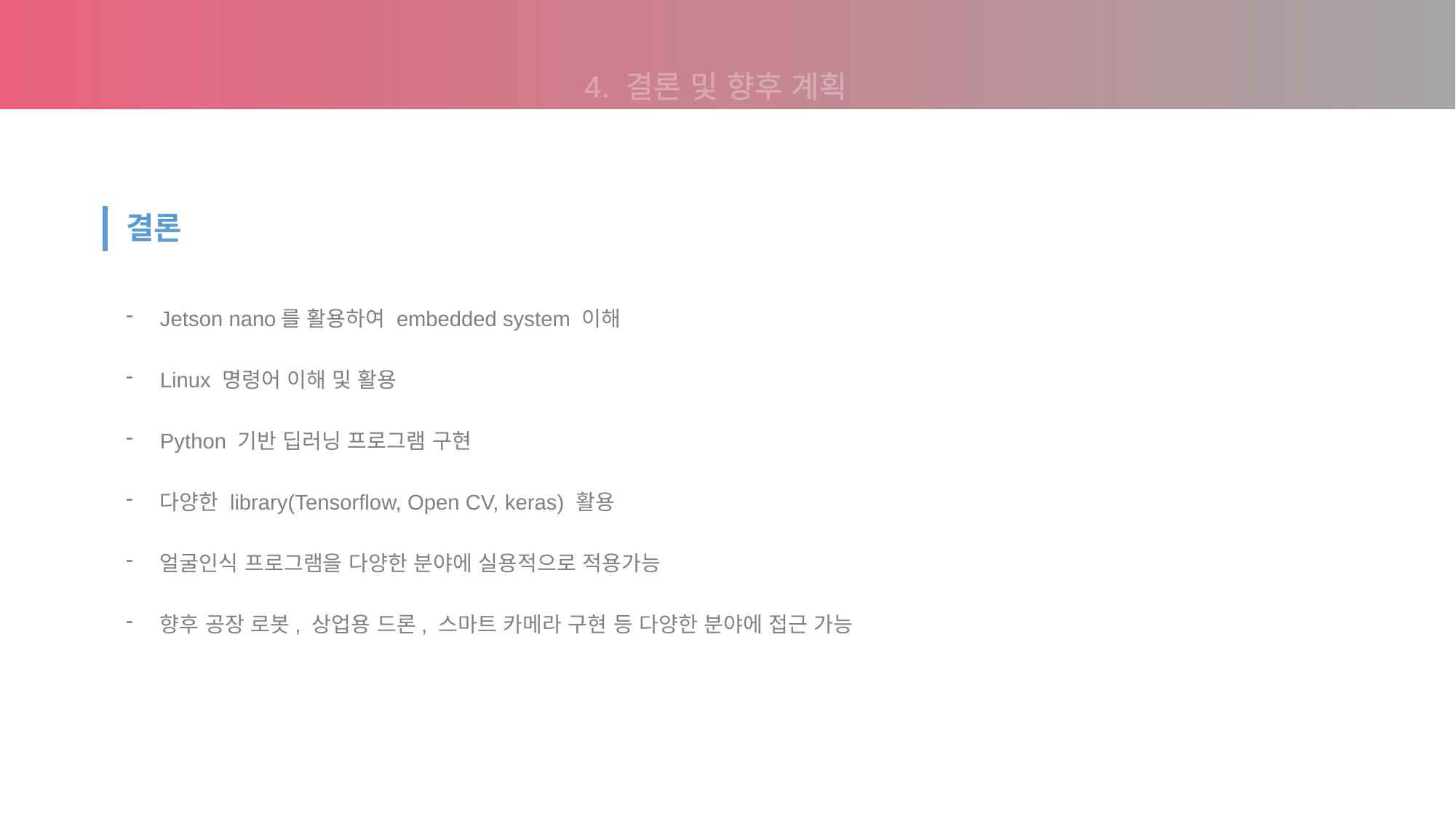

4. 결론 및 향후 계획
결론
Jetson nano를 활용하여 embedded system 이해

Linux 명령어 이해 및 활용

Python 기반 딥러닝 프로그램 구현

다양한 library(Tensorflow, Open CV, keras) 활용

얼굴인식 프로그램을 다양한 분야에 실용적으로 적용가능

향후 공장 로봇, 상업용 드론, 스마트 카메라 구현 등 다양한 분야에 접근 가능